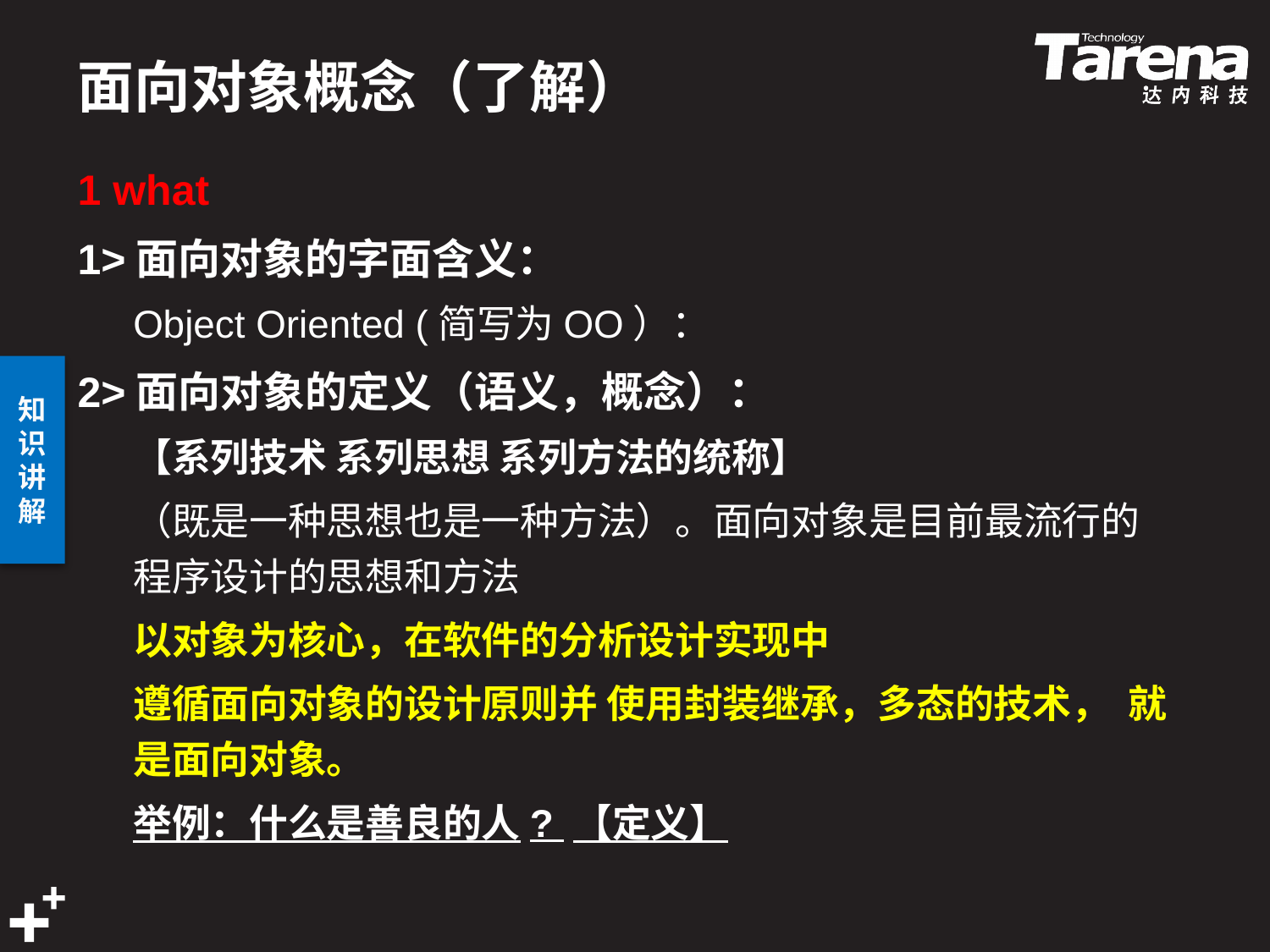

# 面向对象概念（了解）
1 what
1>面向对象的字面含义：
Object Oriented (简写为OO）：
2>面向对象的定义（语义，概念）：
【系列技术 系列思想 系列方法的统称】
（既是一种思想也是一种方法）。面向对象是目前最流行的程序设计的思想和方法
以对象为核心，在软件的分析设计实现中
遵循面向对象的设计原则并 使用封装继承，多态的技术，  就是面向对象。
举例：什么是善良的人? 【定义】